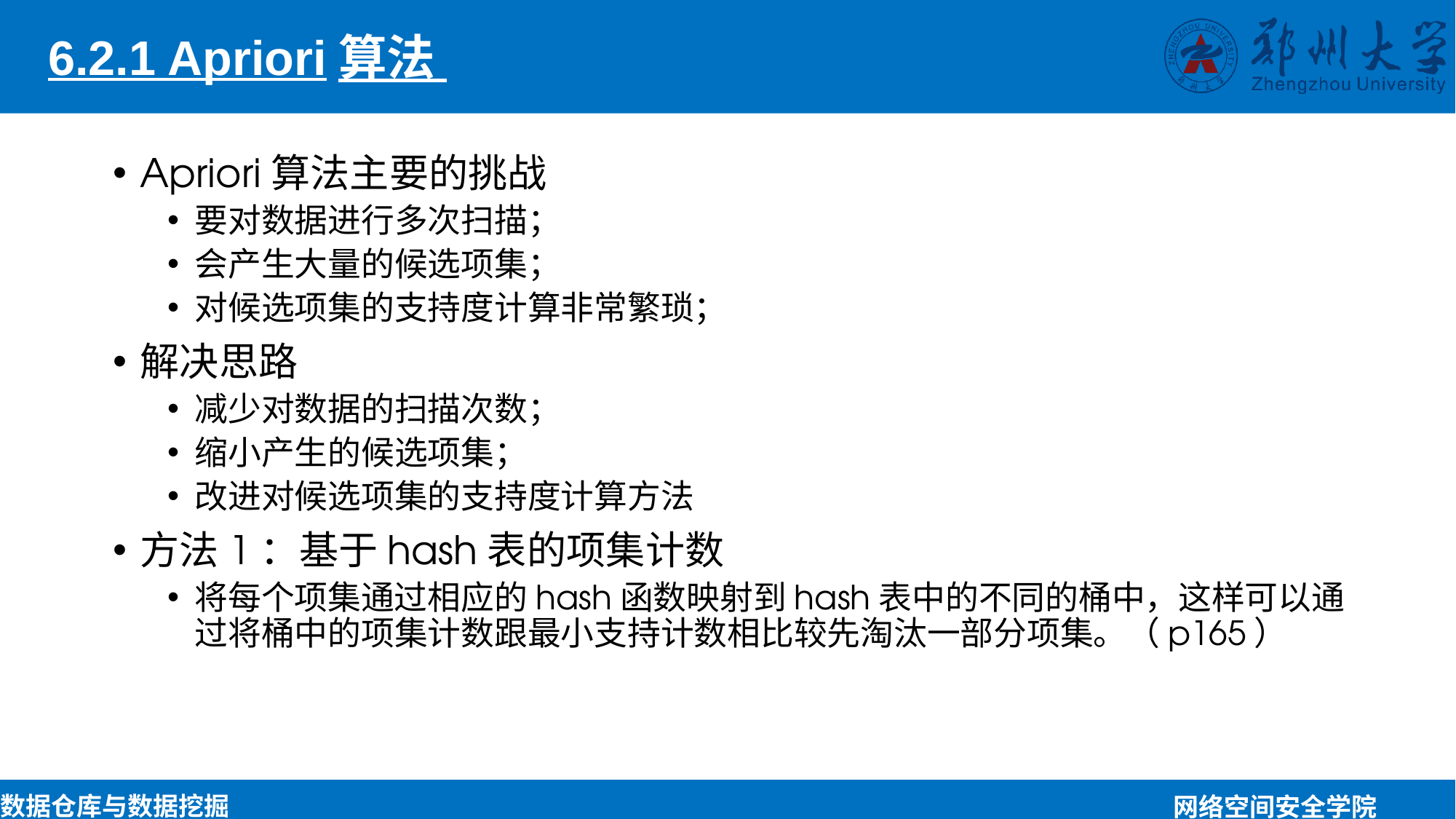

6.2.1 Apriori算法
Apriori算法主要的挑战
要对数据进行多次扫描；
会产生大量的候选项集；
对候选项集的支持度计算非常繁琐；
解决思路
减少对数据的扫描次数；
缩小产生的候选项集；
改进对候选项集的支持度计算方法
方法1：基于hash表的项集计数
将每个项集通过相应的hash函数映射到hash表中的不同的桶中，这样可以通过将桶中的项集计数跟最小支持计数相比较先淘汰一部分项集。（p165）